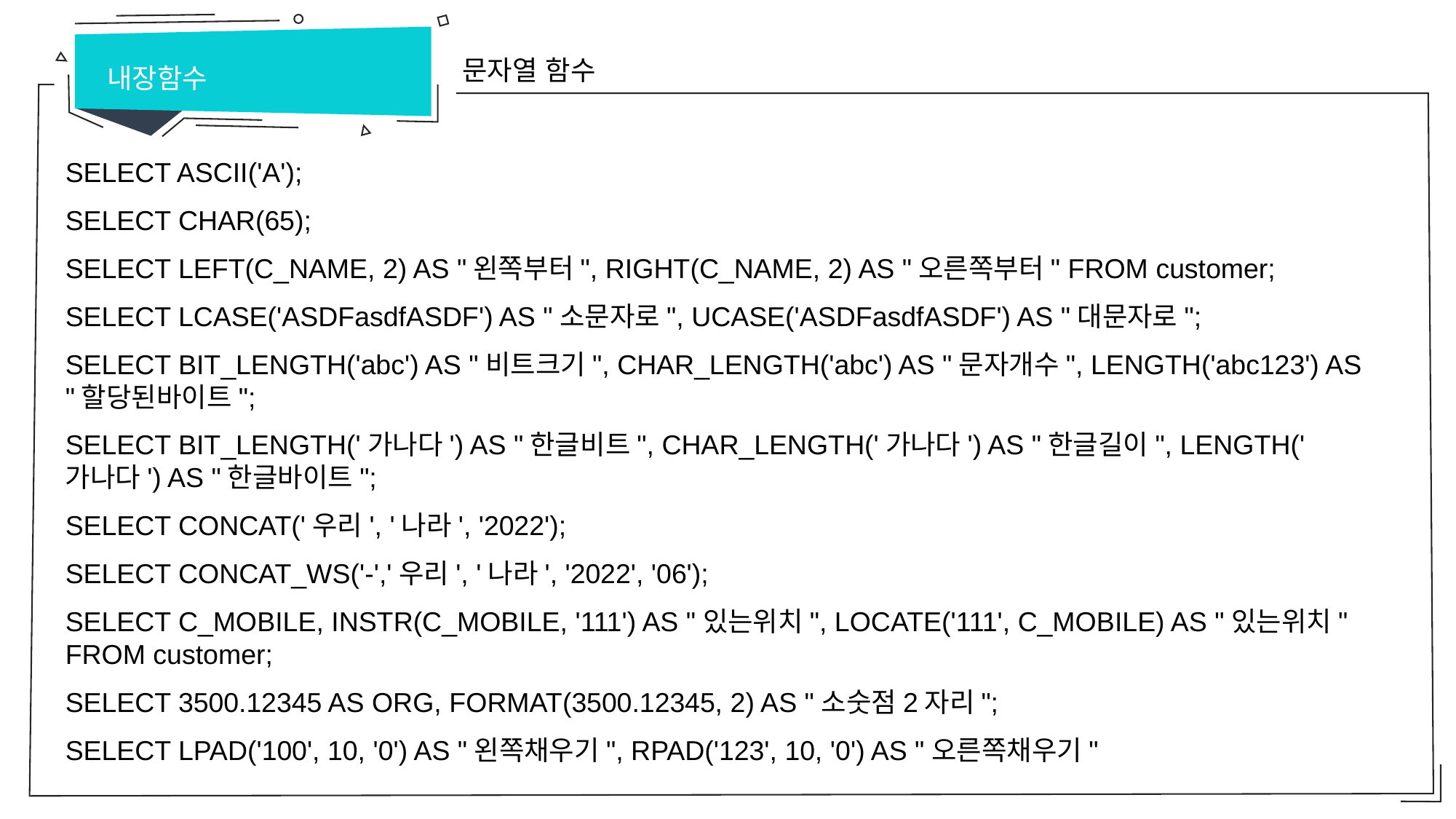

내장함수
문자열 함수
SELECT ASCII('A');
SELECT CHAR(65);
SELECT LEFT(C_NAME, 2) AS "왼쪽부터", RIGHT(C_NAME, 2) AS "오른쪽부터" FROM customer;
SELECT LCASE('ASDFasdfASDF') AS "소문자로", UCASE('ASDFasdfASDF') AS "대문자로";
SELECT BIT_LENGTH('abc') AS "비트크기", CHAR_LENGTH('abc') AS "문자개수", LENGTH('abc123') AS "할당된바이트";
SELECT BIT_LENGTH('가나다') AS "한글비트", CHAR_LENGTH('가나다') AS "한글길이", LENGTH('가나다') AS "한글바이트";
SELECT CONCAT('우리', '나라', '2022');
SELECT CONCAT_WS('-','우리', '나라', '2022', '06');
SELECT C_MOBILE, INSTR(C_MOBILE, '111') AS "있는위치", LOCATE('111', C_MOBILE) AS "있는위치" FROM customer;
SELECT 3500.12345 AS ORG, FORMAT(3500.12345, 2) AS "소숫점2자리";
SELECT LPAD('100', 10, '0') AS "왼쪽채우기", RPAD('123', 10, '0') AS "오른쪽채우기"